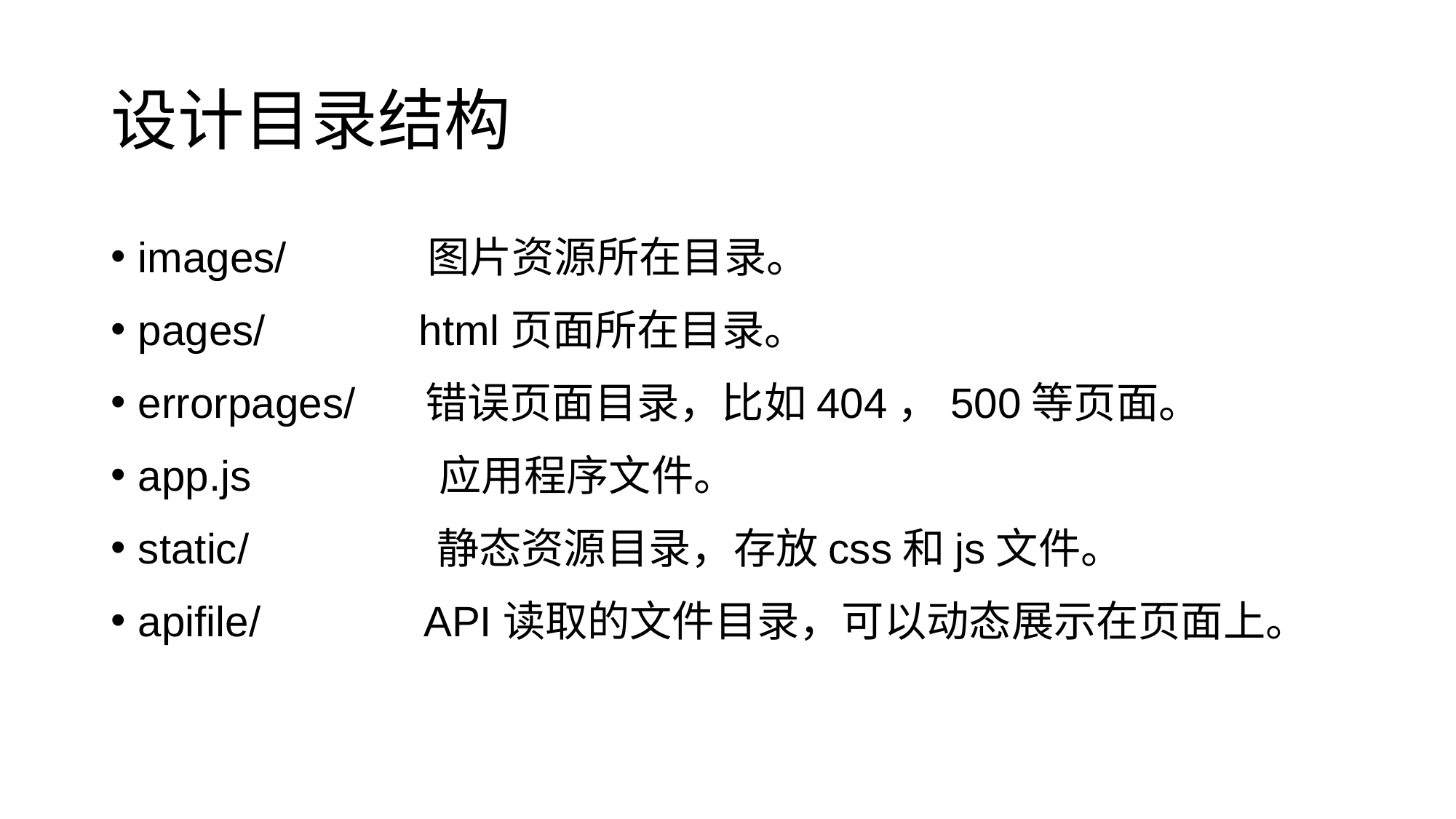

# 设计目录结构
images/           图片资源所在目录。
pages/             html页面所在目录。
errorpages/     错误页面目录，比如404，500等页面。
app.js               应用程序文件。
static/               静态资源目录，存放css和js文件。
apifile/              API读取的文件目录，可以动态展示在页面上。